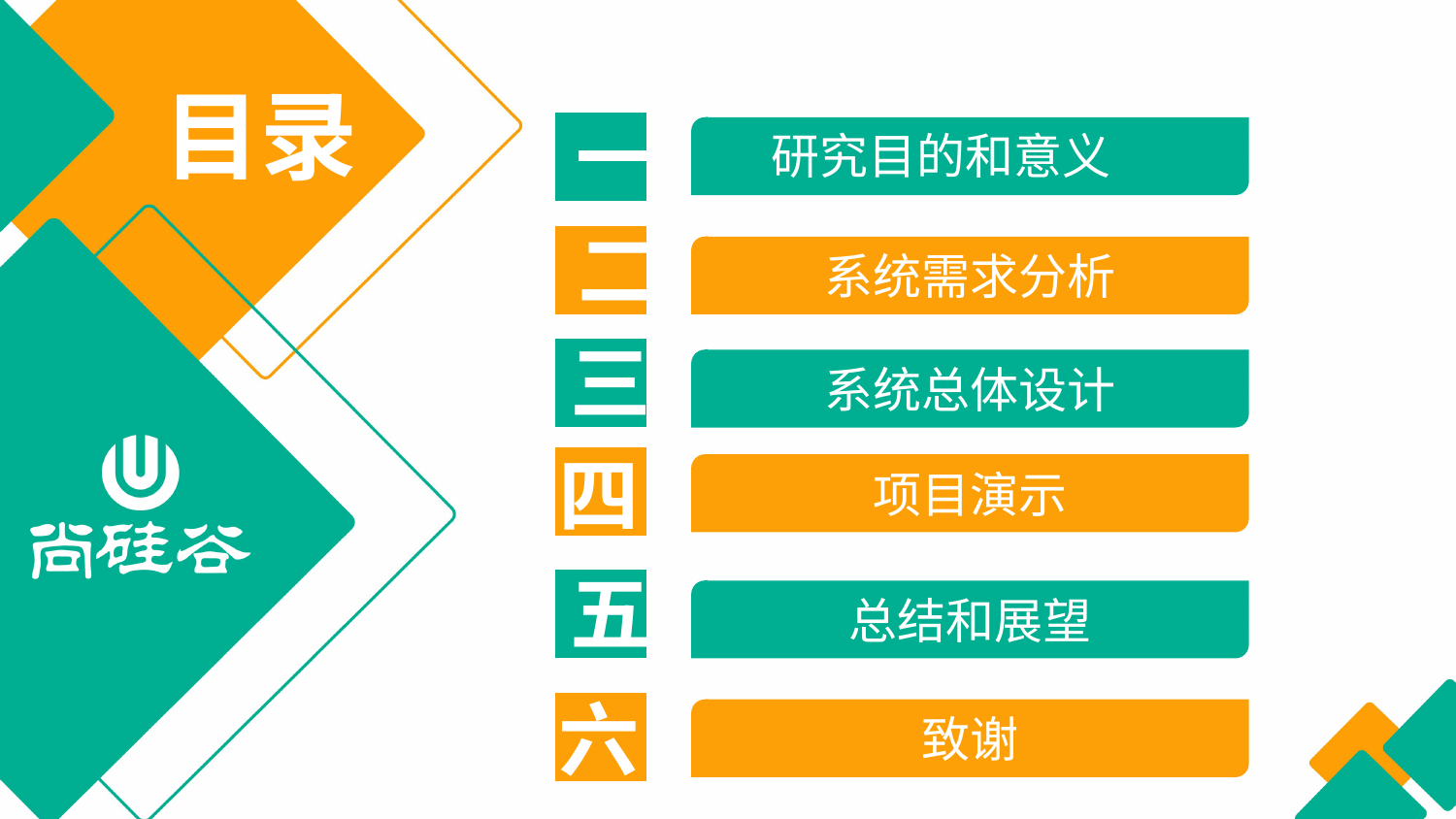

目录
一

研究目的和意义
二

系统需求分析
三

系统总体设计
四

项目演示
五

总结和展望
六

致谢